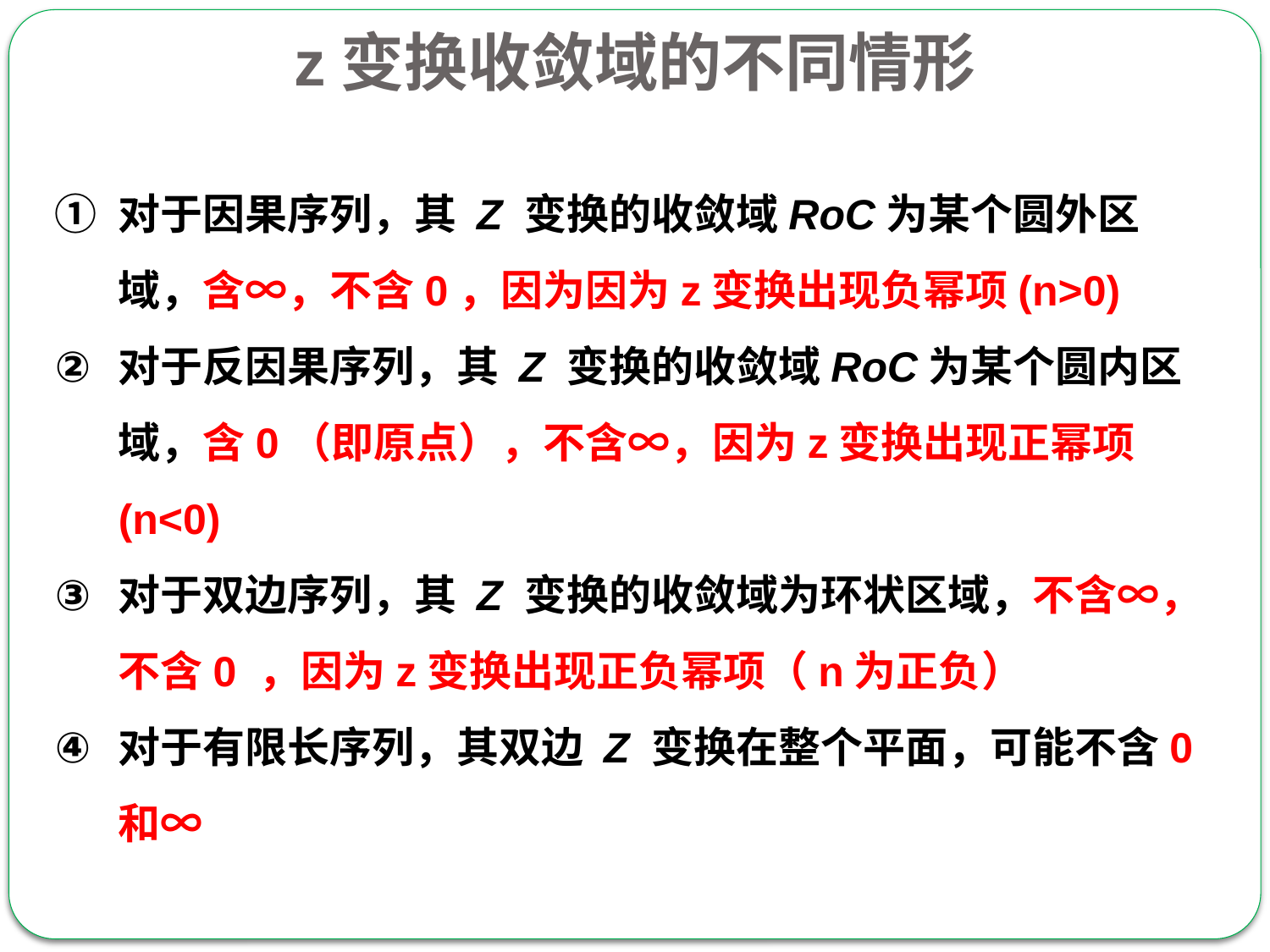

z变换收敛域的不同情形
对于因果序列，其 Z 变换的收敛域RoC为某个圆外区域，含∞，不含0，因为因为z变换出现负幂项(n>0)
对于反因果序列，其 Z 变换的收敛域RoC为某个圆内区域，含0（即原点），不含∞，因为z变换出现正幂项(n<0)
对于双边序列，其 Z 变换的收敛域为环状区域，不含∞，不含0 ，因为z变换出现正负幂项（n为正负）
对于有限长序列，其双边 Z 变换在整个平面，可能不含0和∞